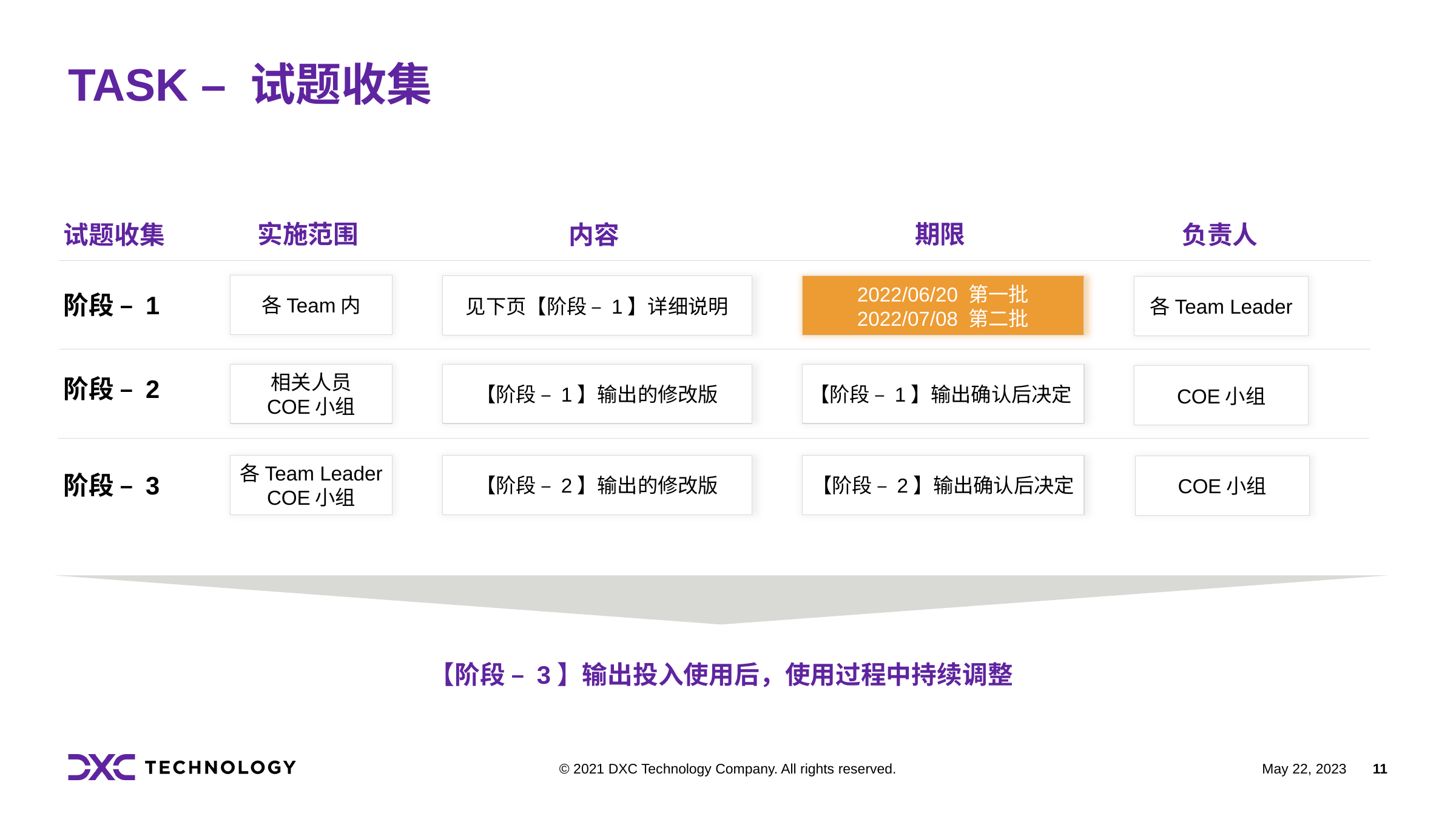

# TASK – 试题收集
期限
实施范围
试题收集
内容
负责人
阶段 – 1
各Team内
见下页【阶段 – 1】详细说明
2022/06/20 第一批
2022/07/08 第二批
各Team Leader
阶段 – 2
相关人员
COE小组
【阶段 – 1】输出的修改版
【阶段 – 1】输出确认后决定
COE小组
各Team Leader
COE小组
【阶段 – 2】输出的修改版
【阶段 – 2】输出确认后决定
COE小组
阶段 – 3

【阶段 – 3】输出投入使用后，使用过程中持续调整